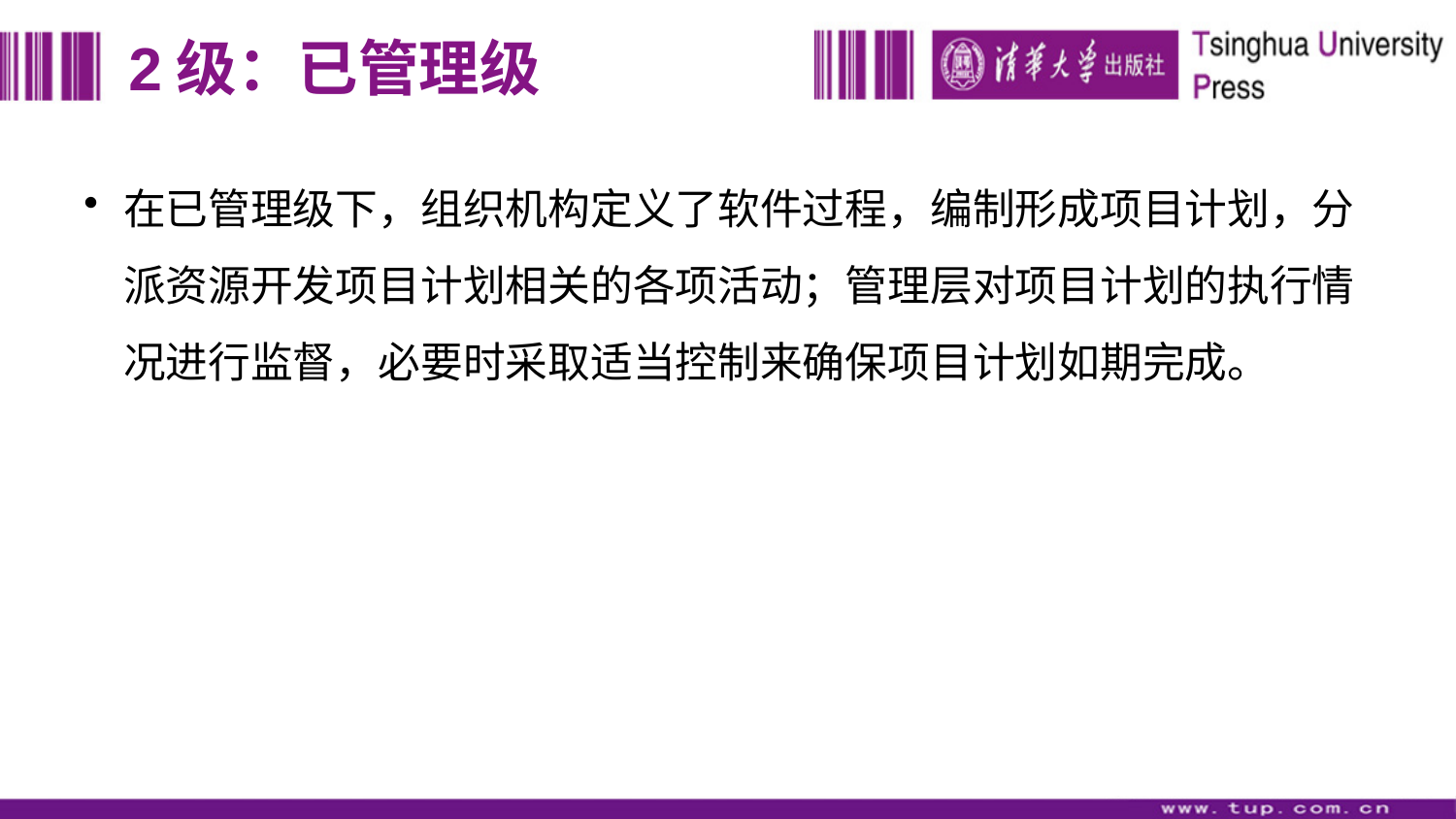

# 2级：已管理级
在已管理级下，组织机构定义了软件过程，编制形成项目计划，分派资源开发项目计划相关的各项活动；管理层对项目计划的执行情况进行监督，必要时采取适当控制来确保项目计划如期完成。